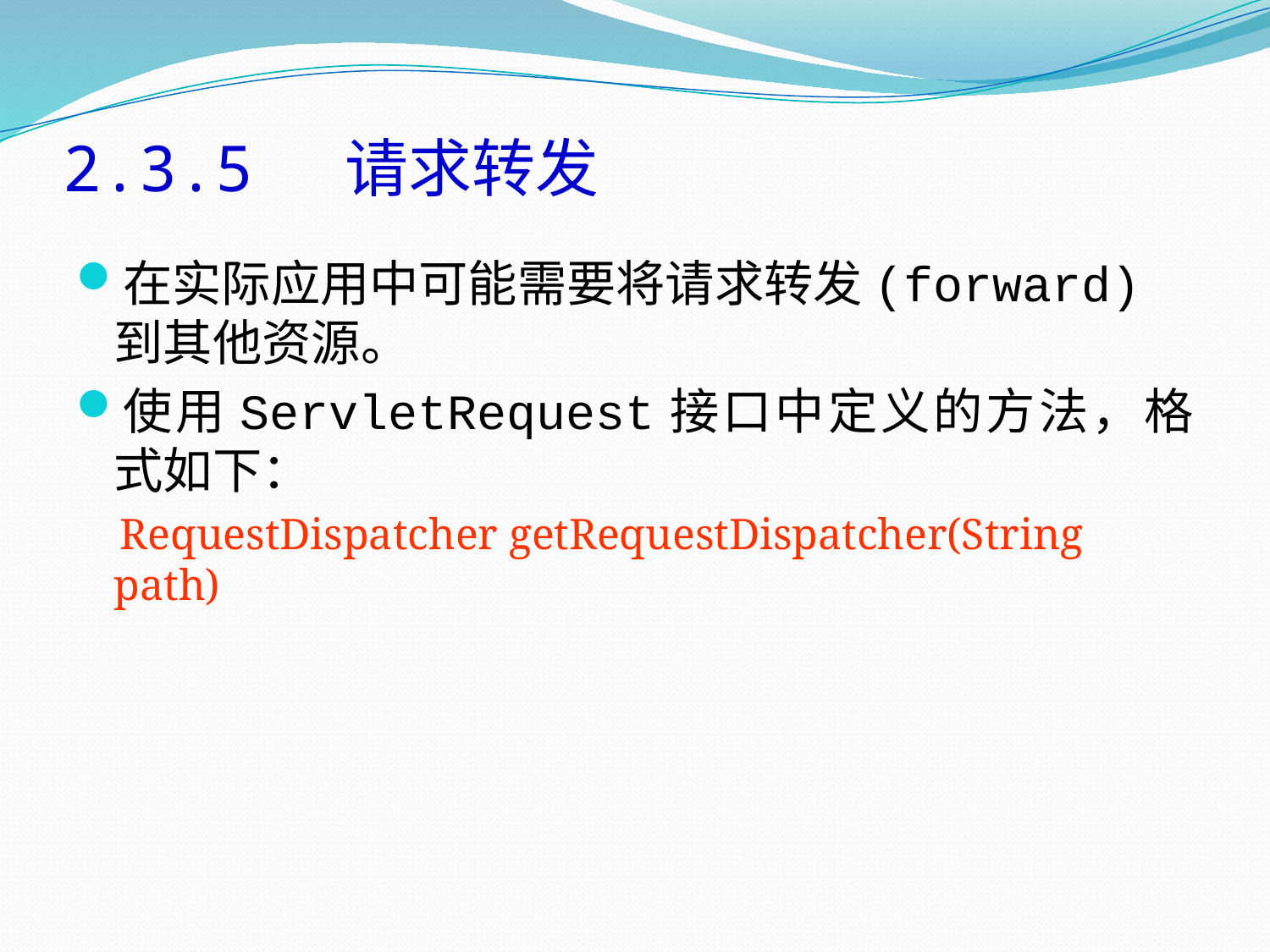

# 2.3.5  请求转发
在实际应用中可能需要将请求转发(forward)到其他资源。
使用ServletRequest接口中定义的方法，格式如下：
    RequestDispatcher getRequestDispatcher(String path)